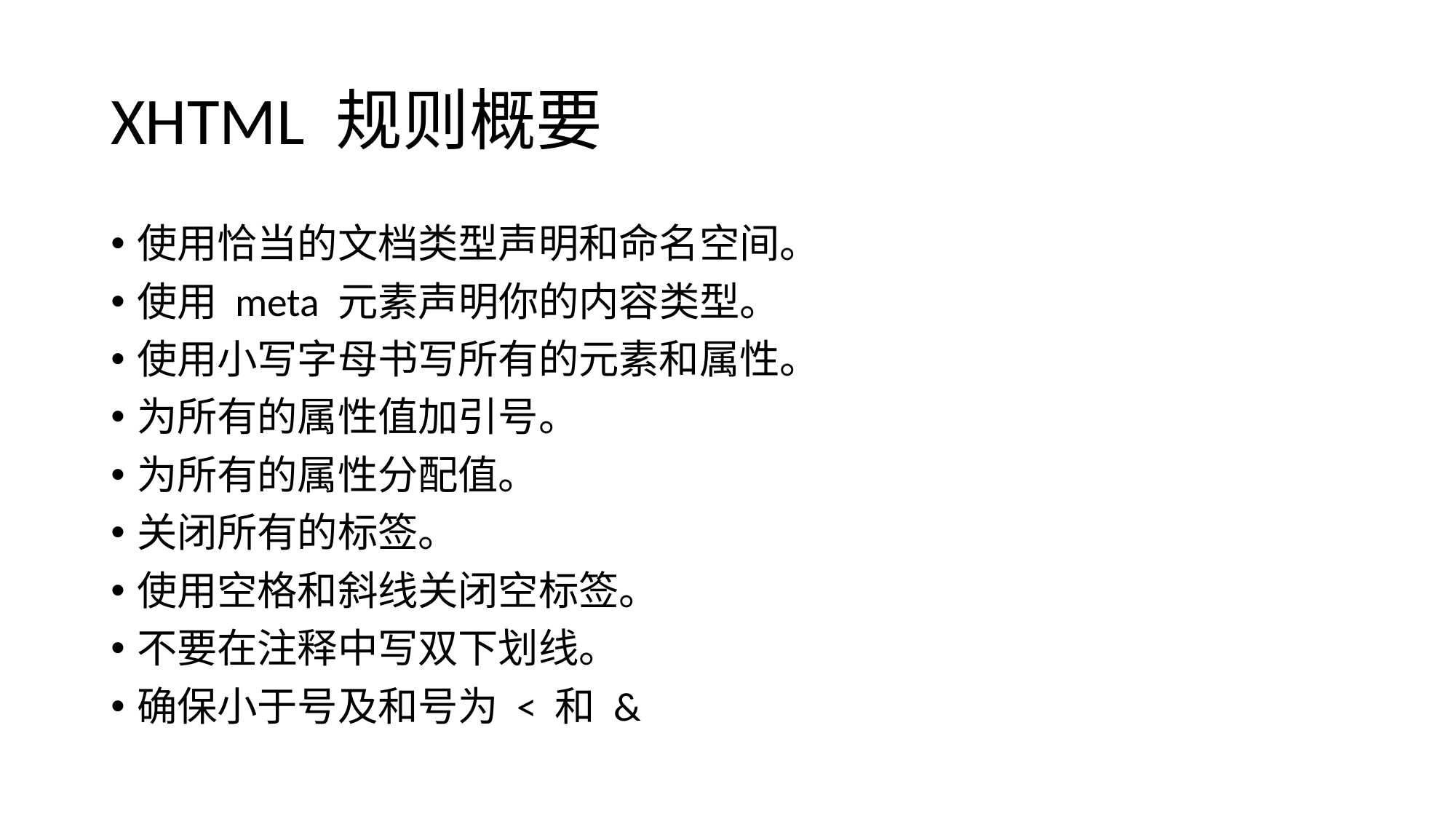

# XHTML 规则概要
使用恰当的文档类型声明和命名空间。
使用 meta 元素声明你的内容类型。
使用小写字母书写所有的元素和属性。
为所有的属性值加引号。
为所有的属性分配值。
关闭所有的标签。
使用空格和斜线关闭空标签。
不要在注释中写双下划线。
确保小于号及和号为 < 和 &